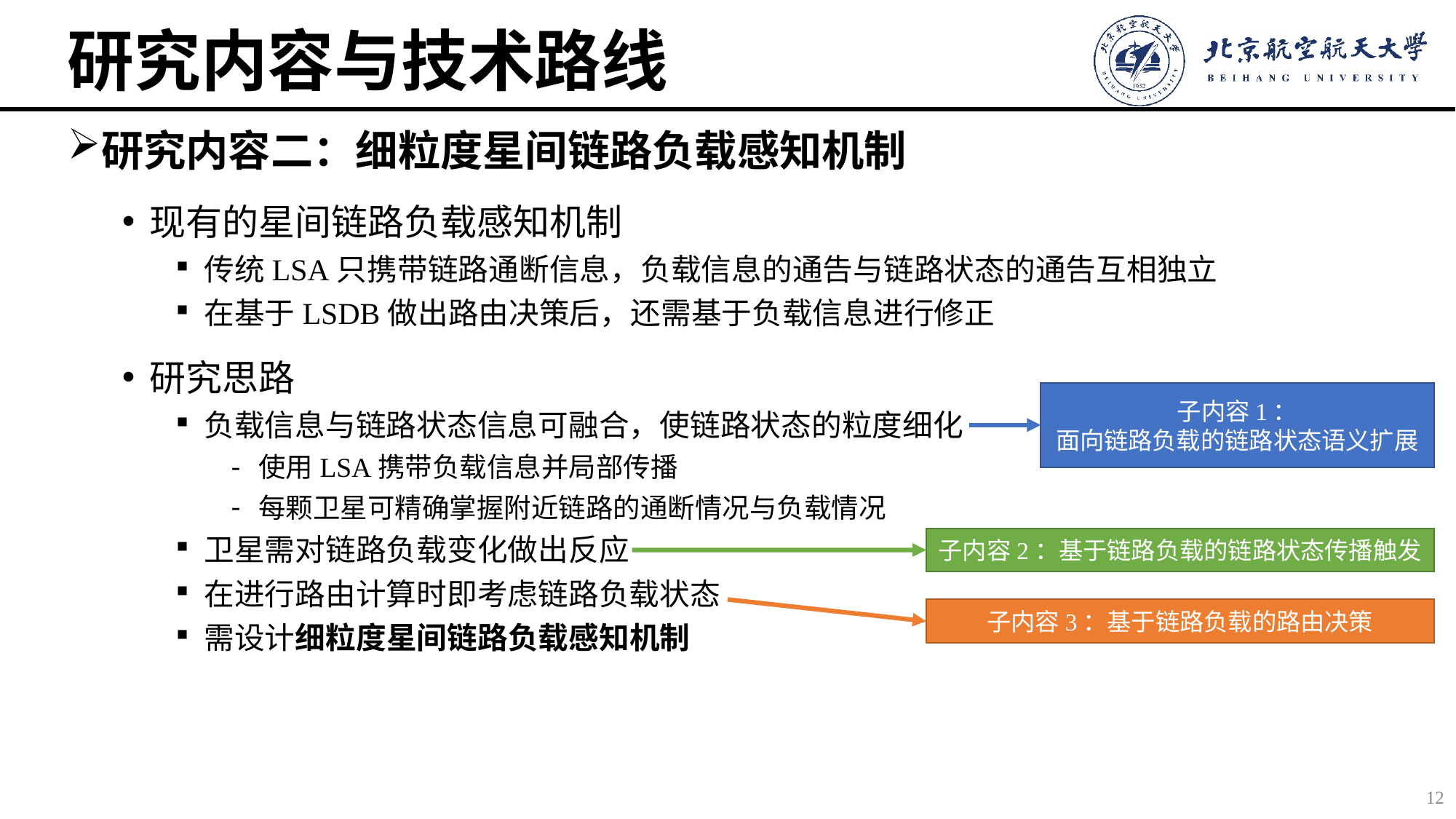

# 研究内容与技术路线
研究内容二：细粒度星间链路负载感知机制
现有的星间链路负载感知机制
传统LSA只携带链路通断信息，负载信息的通告与链路状态的通告互相独立
在基于LSDB做出路由决策后，还需基于负载信息进行修正
研究思路
负载信息与链路状态信息可融合，使链路状态的粒度细化
使用LSA携带负载信息并局部传播
每颗卫星可精确掌握附近链路的通断情况与负载情况
卫星需对链路负载变化做出反应
在进行路由计算时即考虑链路负载状态
需设计细粒度星间链路负载感知机制
子内容1：
面向链路负载的链路状态语义扩展
子内容2：基于链路负载的链路状态传播触发
子内容3：基于链路负载的路由决策
12